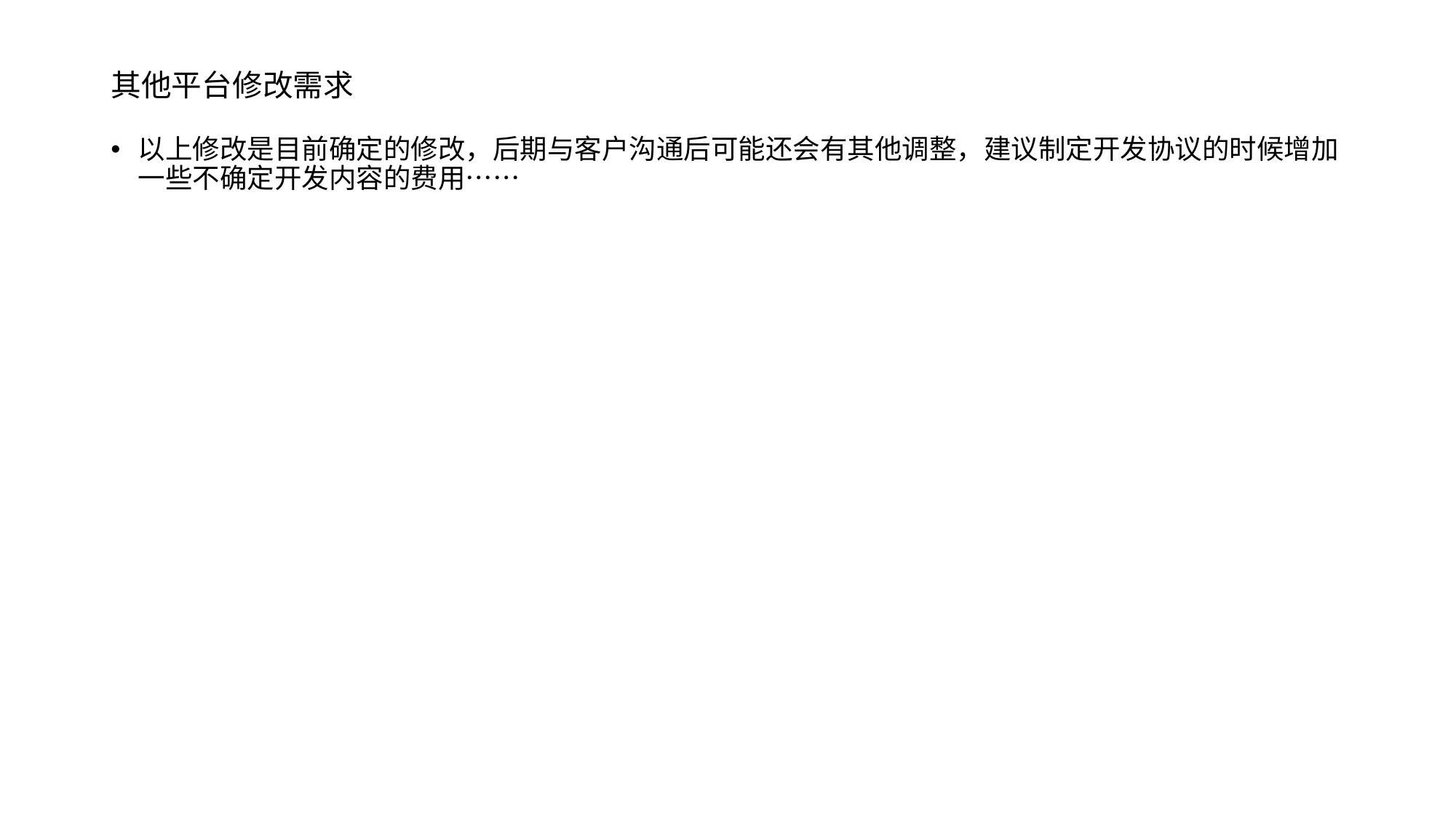

# 其他平台修改需求
以上修改是目前确定的修改，后期与客户沟通后可能还会有其他调整，建议制定开发协议的时候增加一些不确定开发内容的费用……